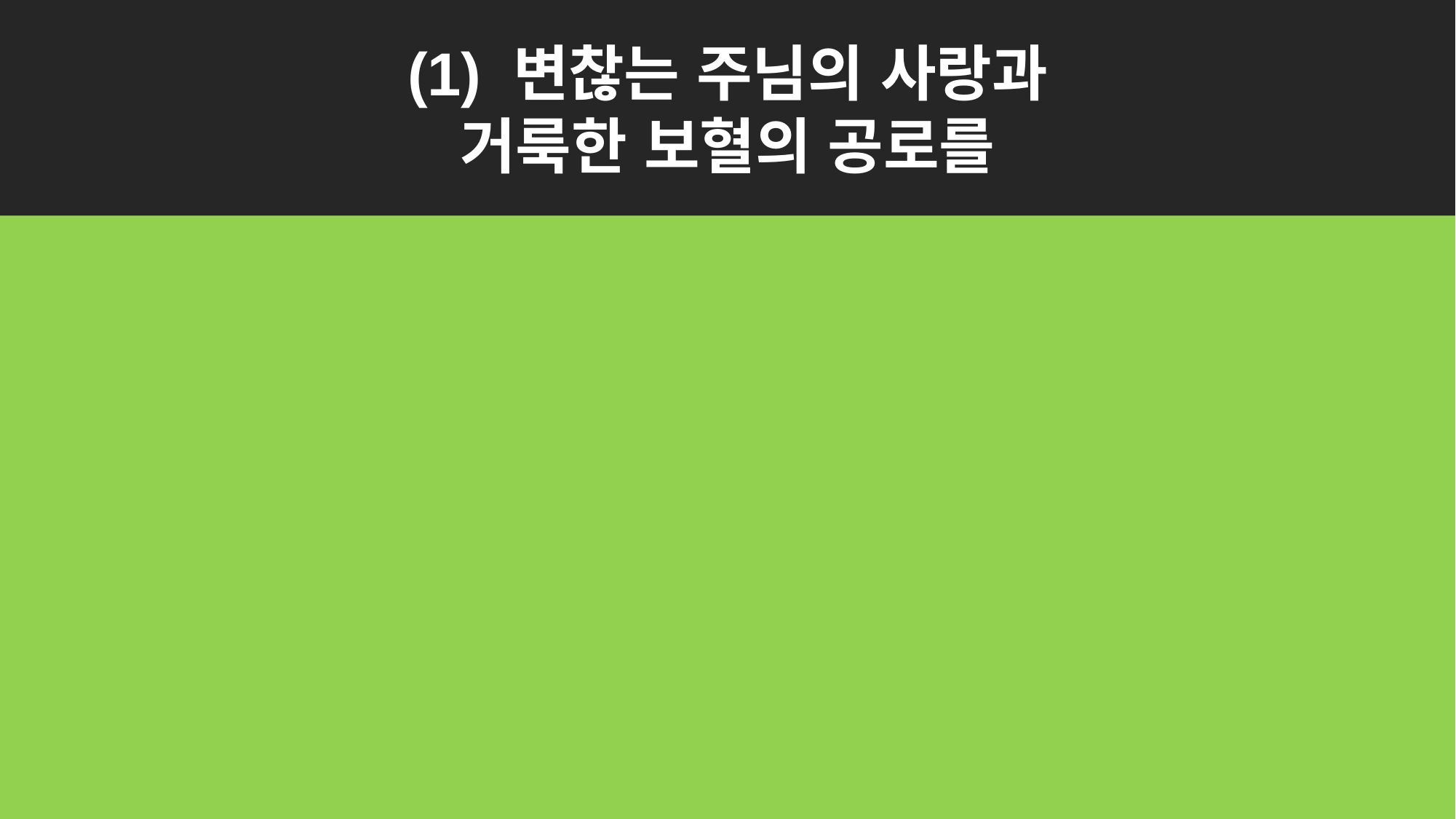

(1) 변찮는 주님의 사랑과
거룩한 보혈의 공로를